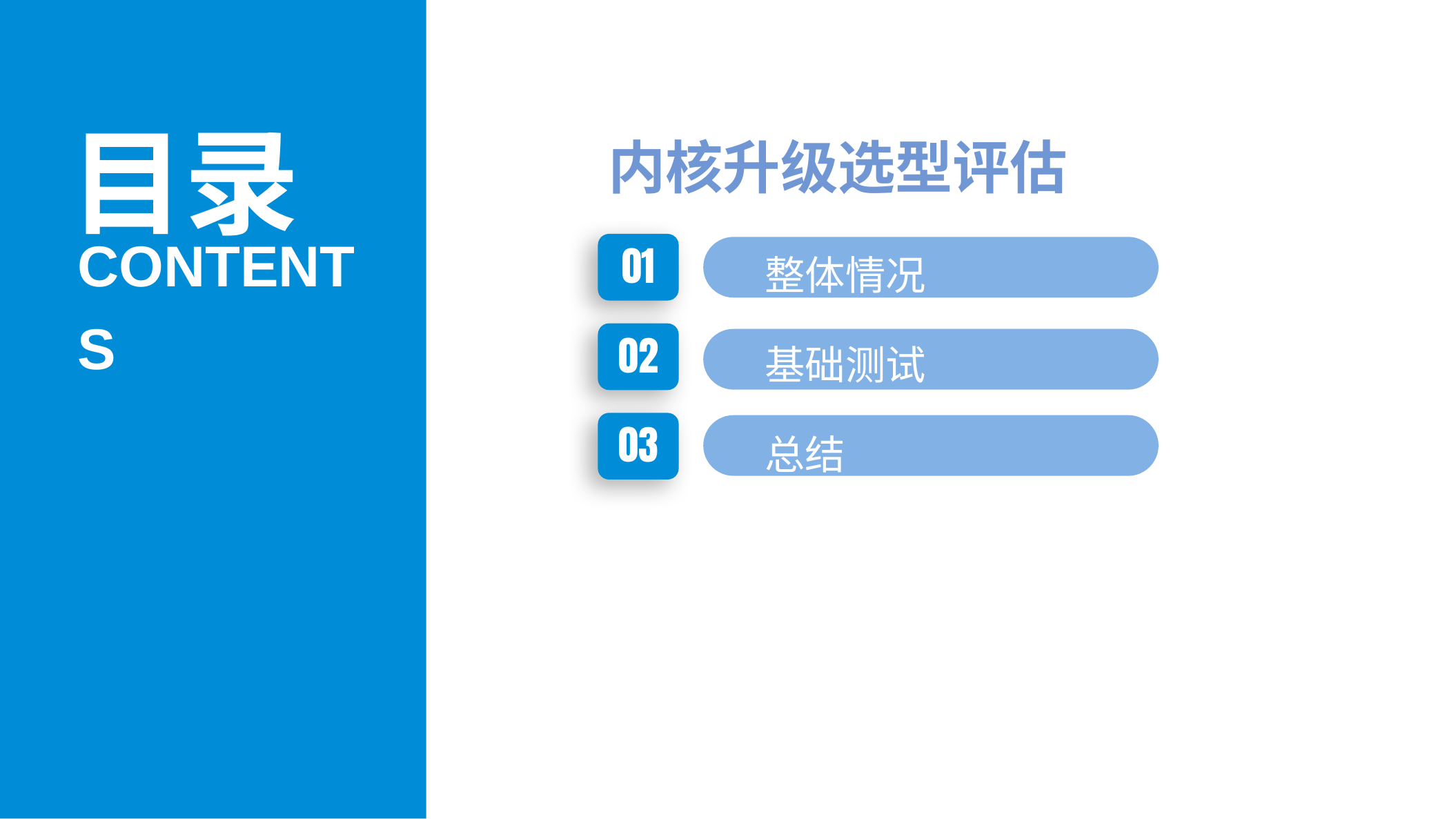

目录
内核升级选型评估
contents
01
整体情况

02
基础测试

03
总结